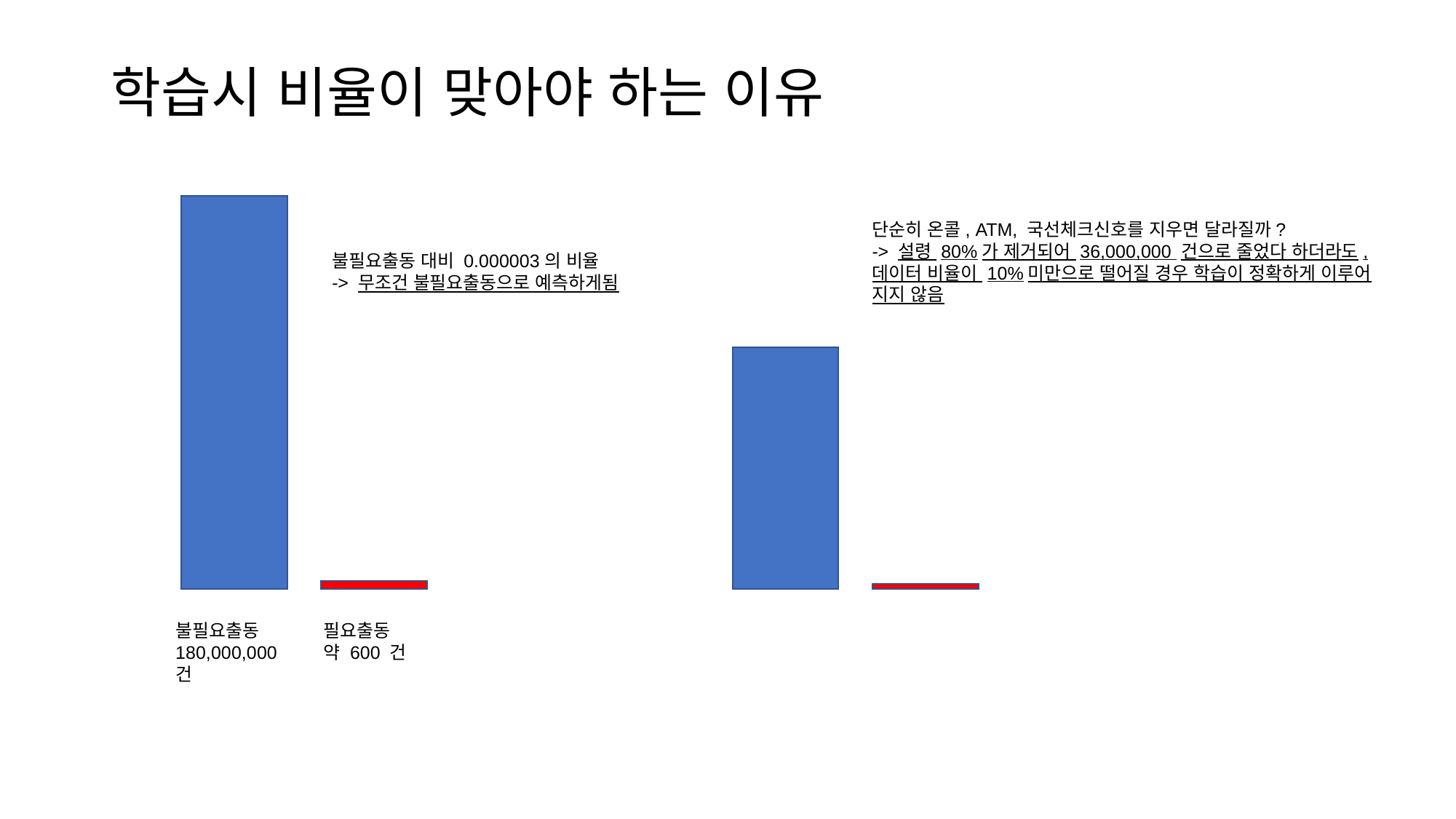

# 학습시 비율이 맞아야 하는 이유

단순히 온콜, ATM, 국선체크신호를 지우면 달라질까?
-> 설령 80%가 제거되어 36,000,000 건으로 줄었다 하더라도, 데이터 비율이 10%미만으로 떨어질 경우 학습이 정확하게 이루어 지지 않음

불필요출동 대비 0.000003의 비율
-> 무조건 불필요출동으로 예측하게됨

불필요출동
180,000,000건
필요출동
약 600 건